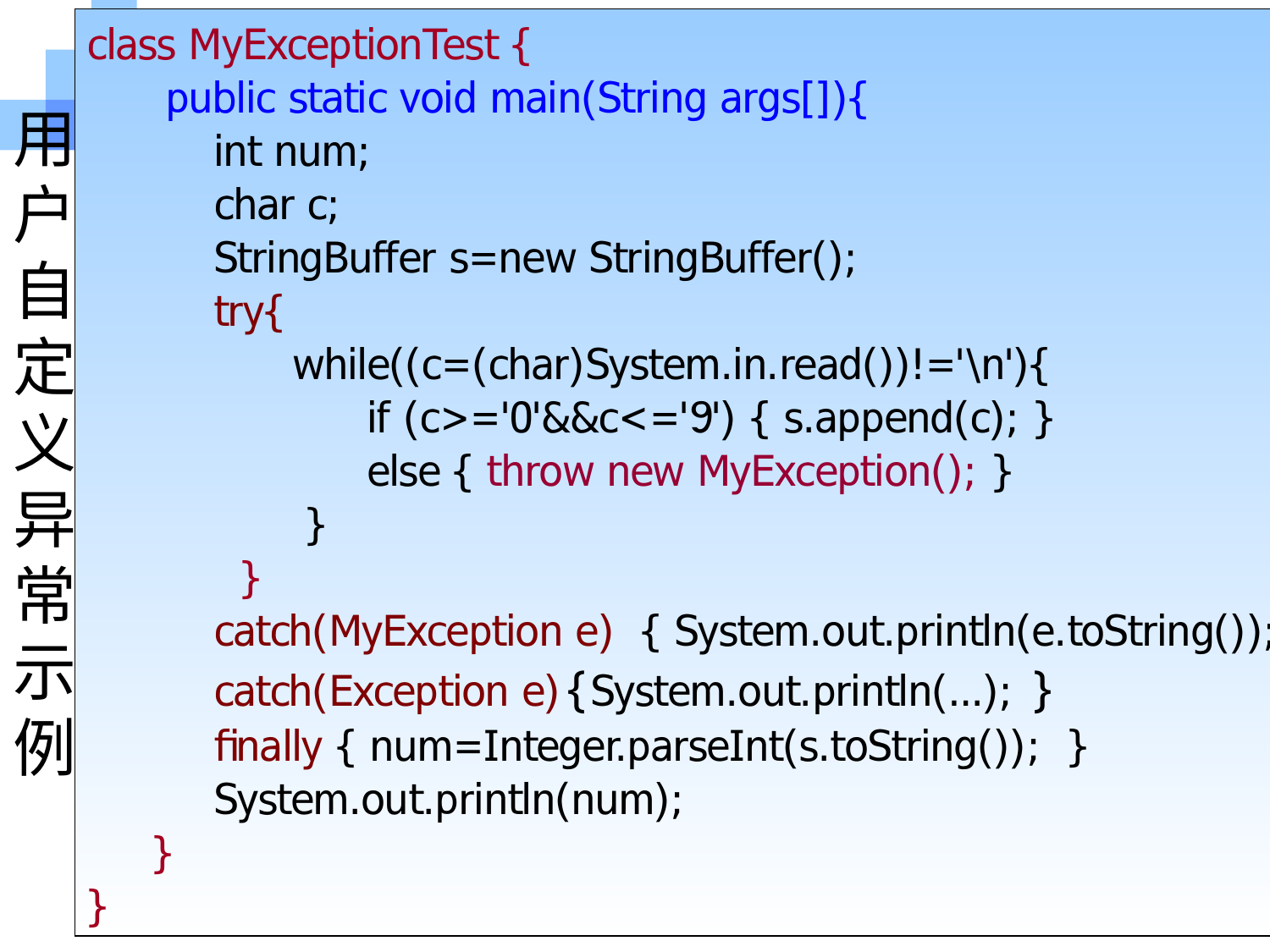

class MyExceptionTest {
      public static void main(String args[]){
	int num;
	char c;
	StringBuffer s=new StringBuffer();
	try{
	      while((c=(char)System.in.read())!='\n'){
		  if (c>='0'&&c<='9') { s.append(c); }
		  else { throw new MyException(); }
	       }
	  }
	catch(MyException e)  { System.out.println(e.toString()); }
	catch(Exception e){System.out.println(…); }
	finally { num=Integer.parseInt(s.toString());  }
	System.out.println(num);
     }
}
# 用 户 自 定 义 异 常 示 例